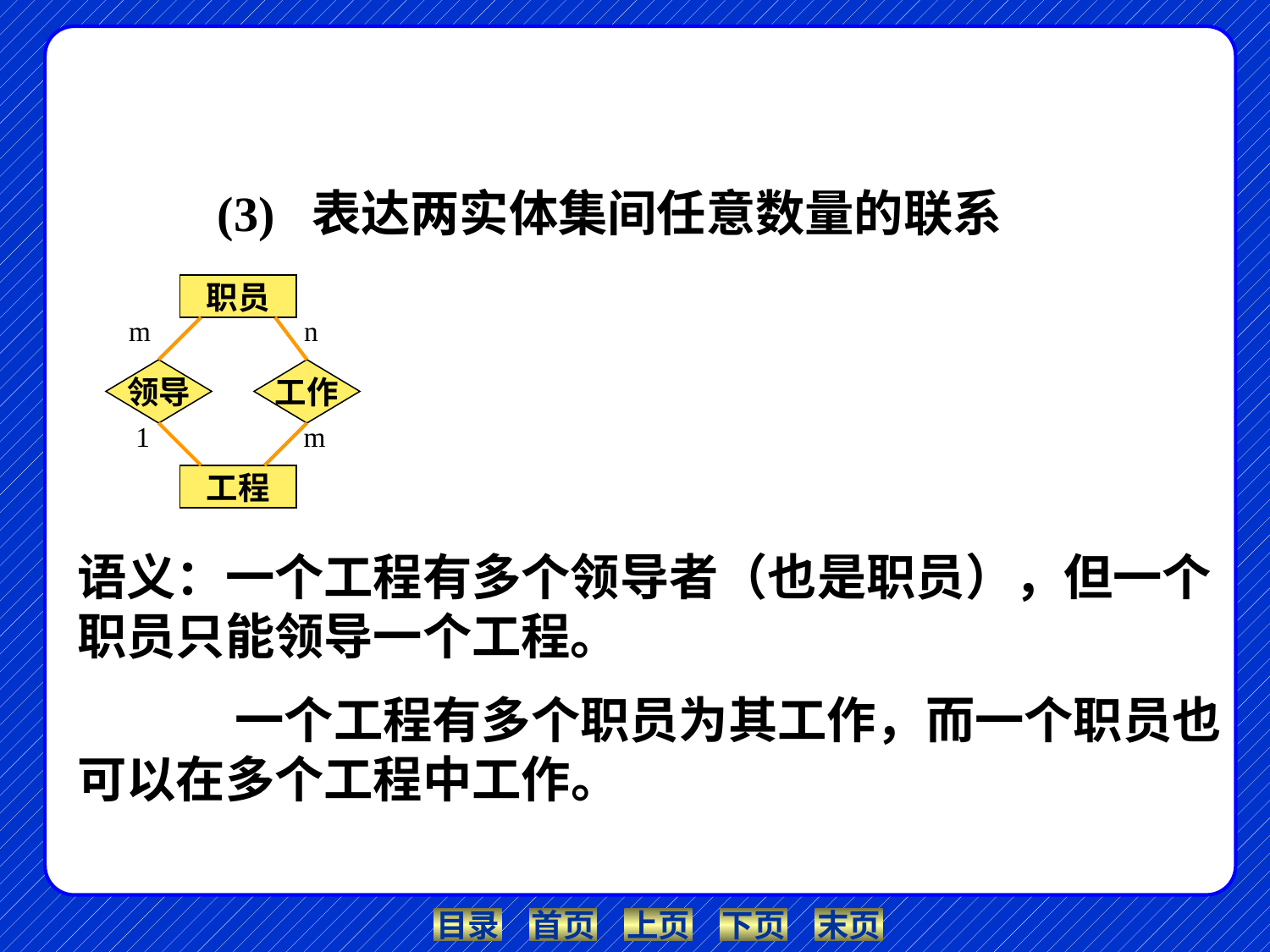

An Introduction to Database Systenm

(3)  表达两实体集间任意数量的联系
职员
m                      n

领导
工作
 1                      m

工程
语义：一个工程有多个领导者（也是职员），但一个职员只能领导一个工程。
             一个工程有多个职员为其工作，而一个职员也可以在多个工程中工作。